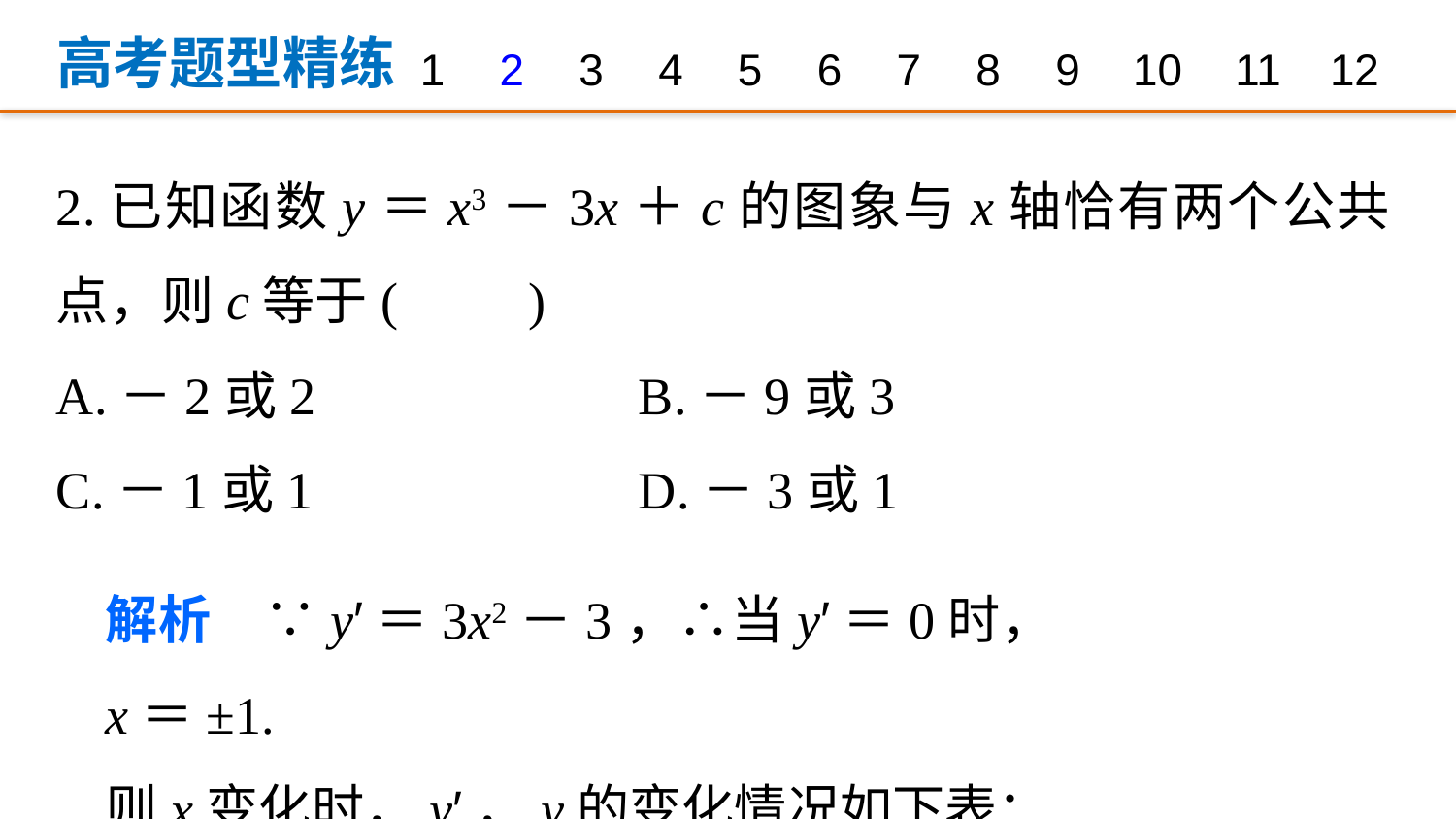

高考题型精练
1
2
3
4
5
6
7
8
9
12
10
11
2.已知函数y＝x3－3x＋c的图象与x轴恰有两个公共点，则c等于(　　)
A.－2或2  			B.－9或3
C.－1或1  			D.－3或1
解析　∵y′＝3x2－3，∴当y′＝0时，x＝±1.
则x变化时，y′，y的变化情况如下表：